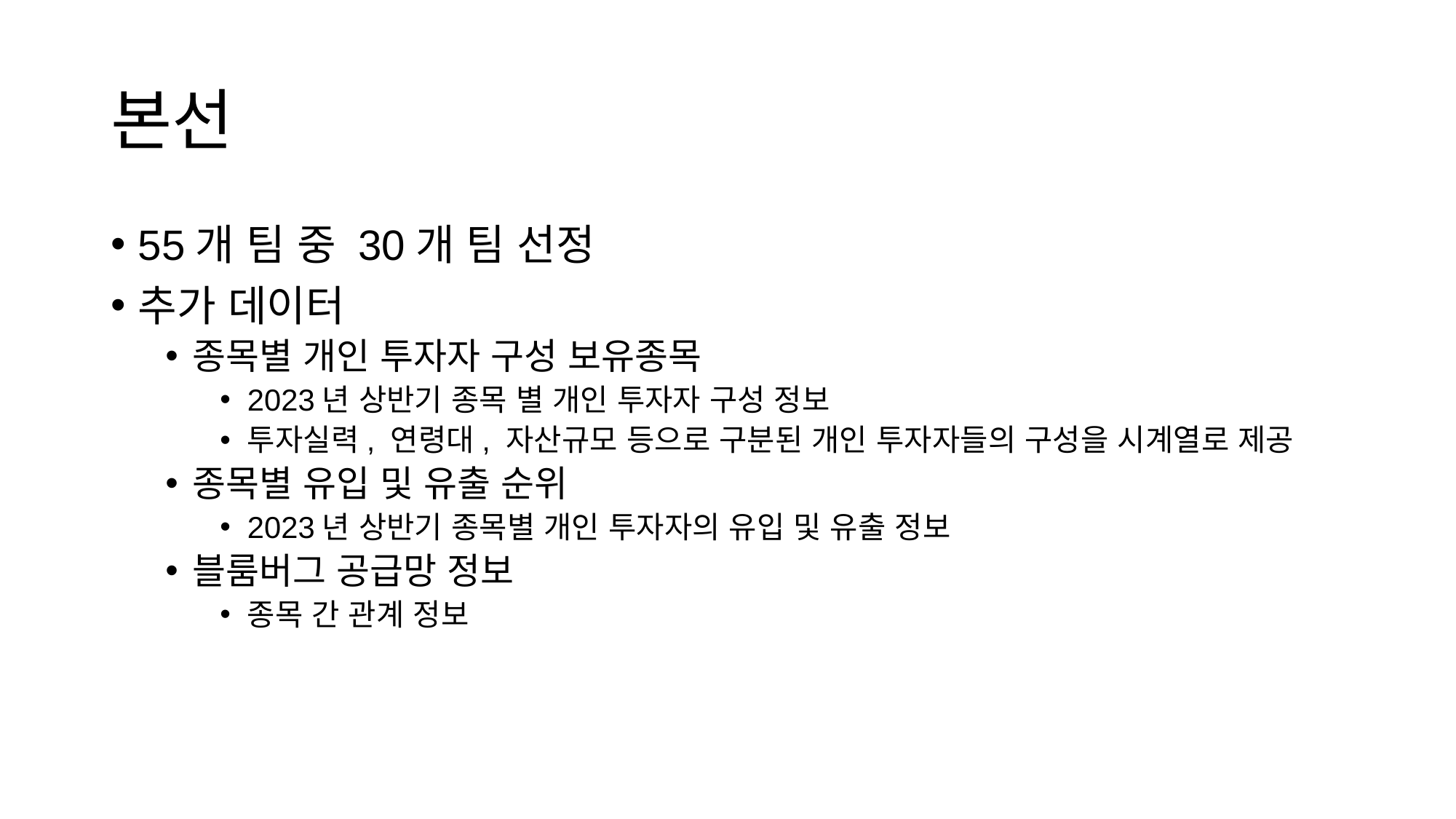

# 본선
55개 팀 중 30개 팀 선정
추가 데이터
종목별 개인 투자자 구성 보유종목
2023년 상반기 종목 별 개인 투자자 구성 정보
투자실력, 연령대, 자산규모 등으로 구분된 개인 투자자들의 구성을 시계열로 제공
종목별 유입 및 유출 순위
2023년 상반기 종목별 개인 투자자의 유입 및 유출 정보
블룸버그 공급망 정보
종목 간 관계 정보